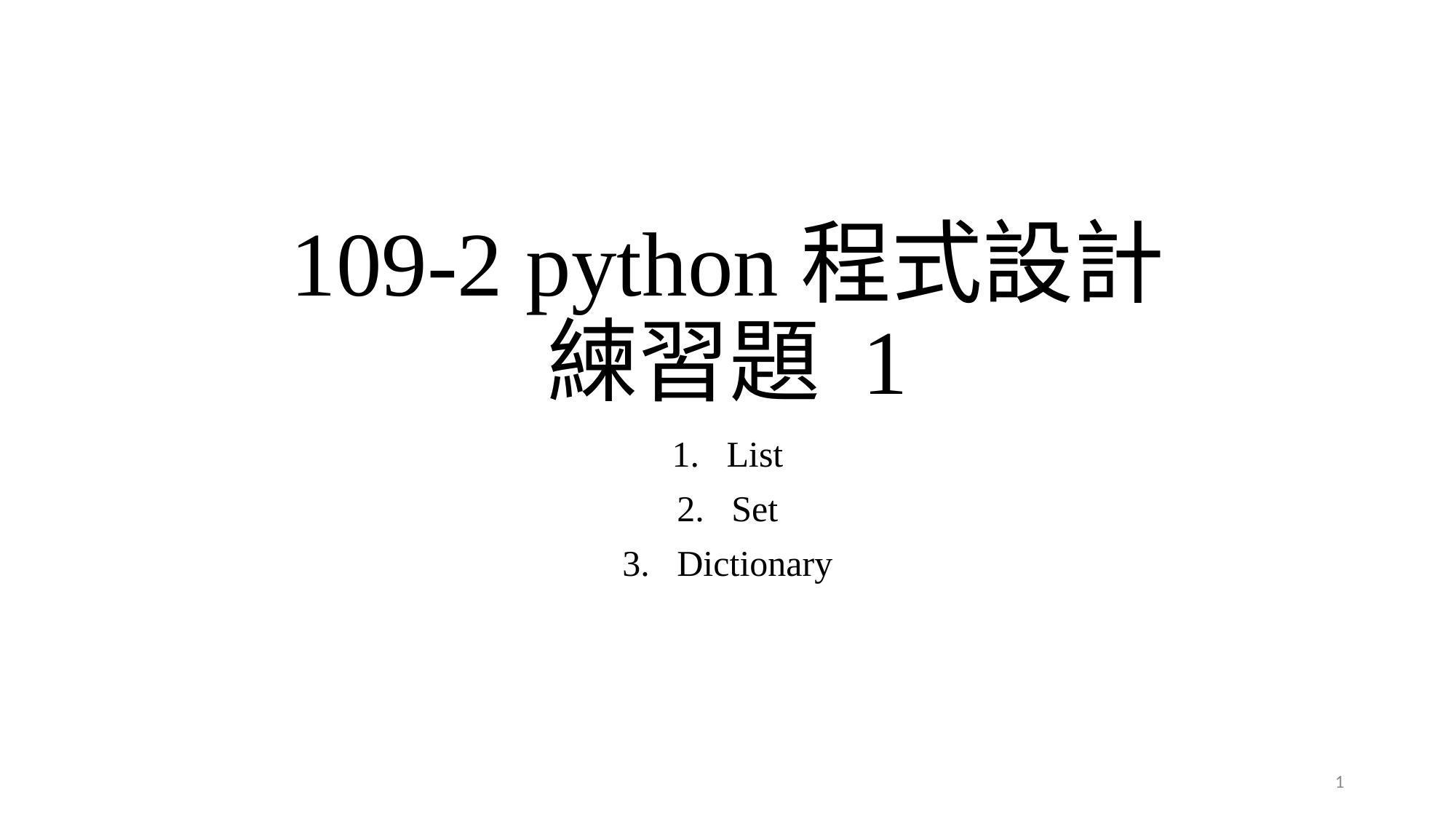

# 109-2 python程式設計 練習題 1
List
Set
Dictionary
1